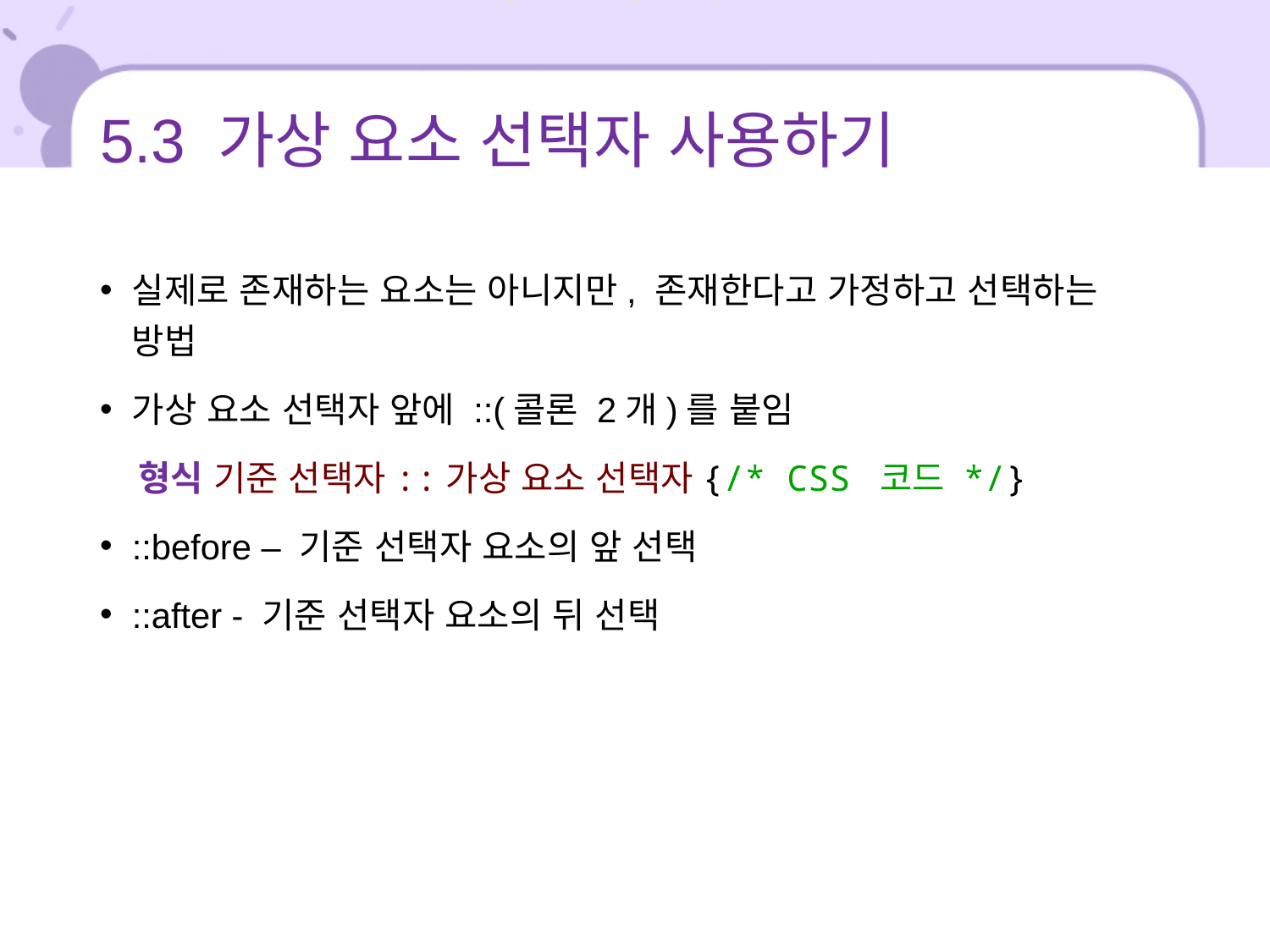

# 5.3 가상 요소 선택자 사용하기
실제로 존재하는 요소는 아니지만, 존재한다고 가정하고 선택하는 방법
가상 요소 선택자 앞에 ::(콜론 2개)를 붙임
   형식 기준 선택자::가상 요소 선택자{/* CSS 코드 */}
::before – 기준 선택자 요소의 앞 선택
::after - 기준 선택자 요소의 뒤 선택